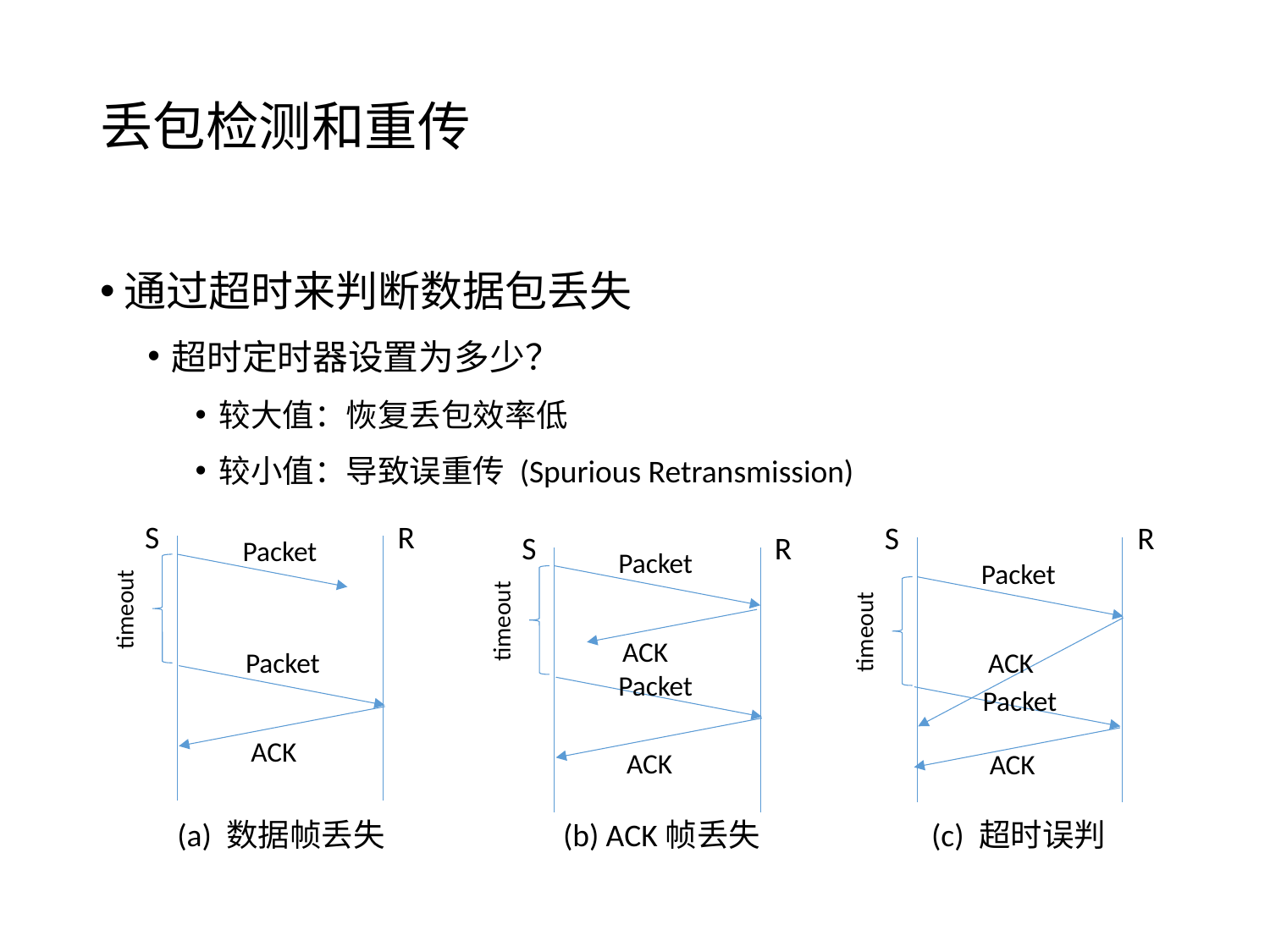

# 丢包检测和重传
通过超时来判断数据包丢失
超时定时器设置为多少？
较大值：恢复丢包效率低
较小值：导致误重传 (Spurious Retransmission)
S
R
S
R
S
R
Packet
Packet
Packet

timeout
timeout
timeout
ACK
Packet
ACK
Packet
ACK
ACK
(a) 数据帧丢失
(b) ACK帧丢失
(c) 超时误判
Packet
ACK
21